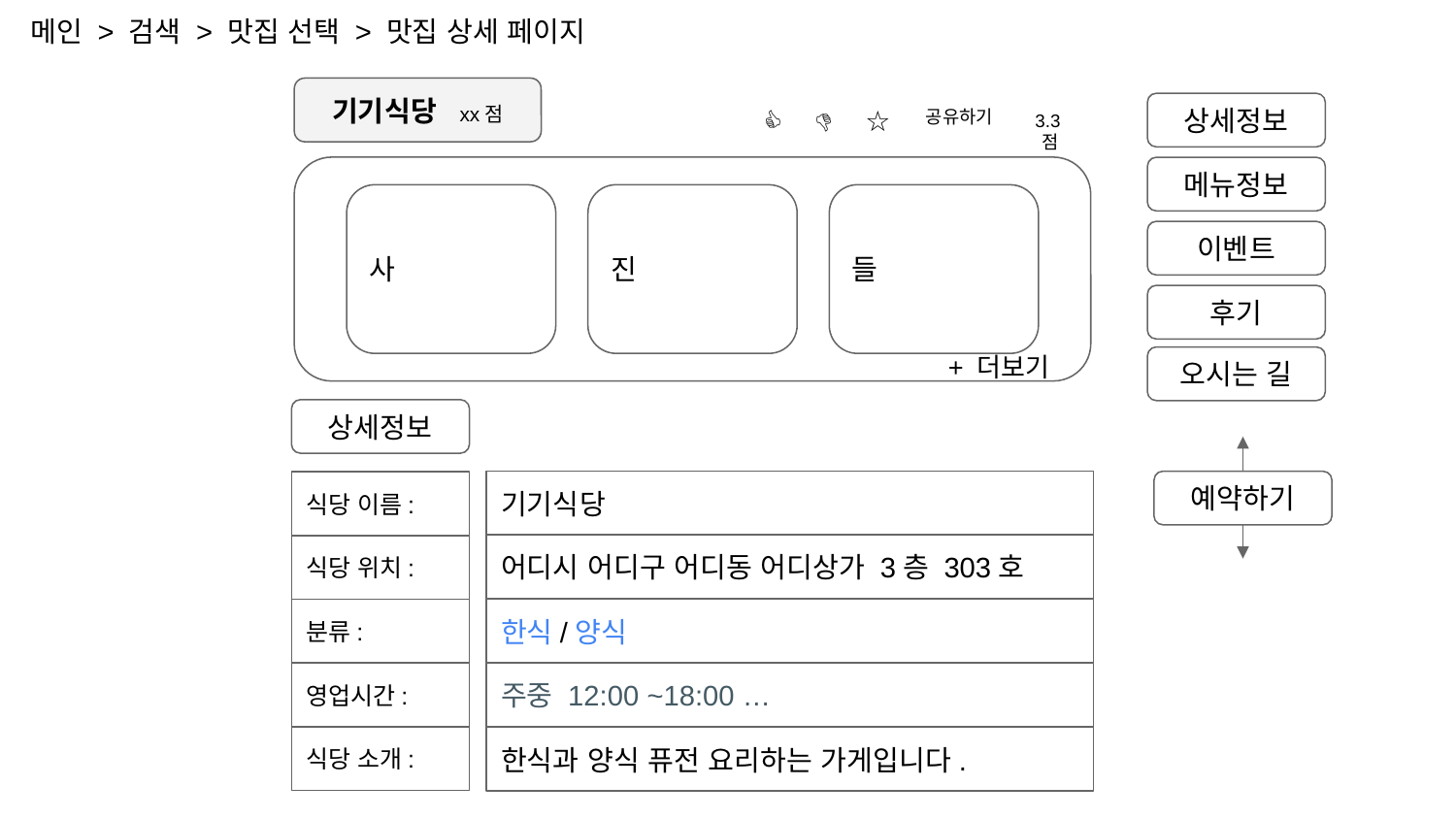

메인 > 검색 > 맛집 선택 > 맛집 상세 페이지
기기식당  xx점
👍
👎
☆
공유하기
3.3점
상세정보

메뉴정보
사
진
들
이벤트
후기
+ 더보기
오시는 길
상세정보
기기식당
예약하기
식당 이름:
어디시 어디구 어디동 어디상가 3층 303호
식당 위치:
분류:
한식/양식
영업시간:
주중 12:00 ~18:00 …
식당 소개:
한식과 양식 퓨전 요리하는 가게입니다.